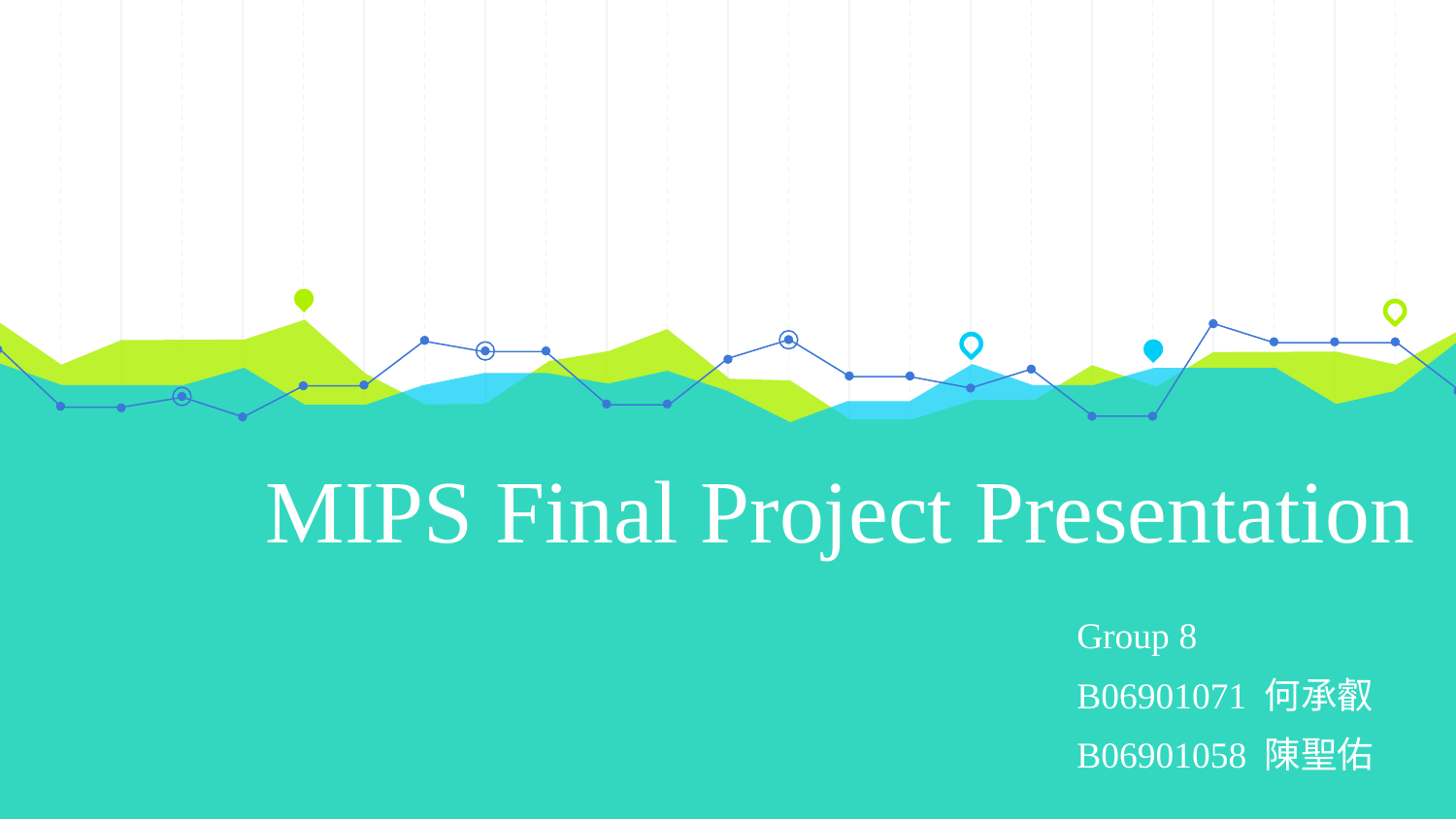

MIPS Final Project Presentation
Group 8
B06901071 何承叡
B06901058 陳聖佑